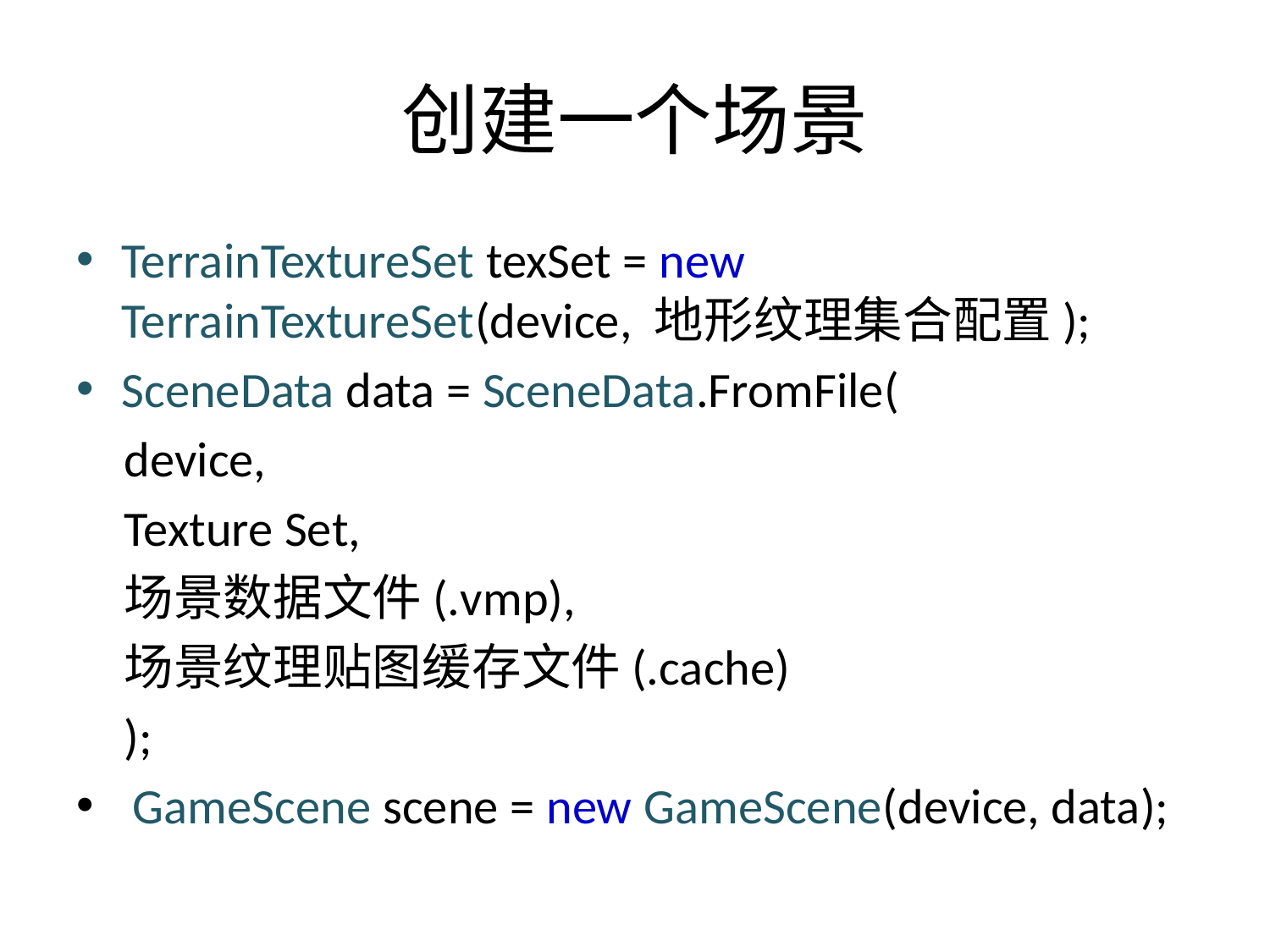

# 创建一个场景
TerrainTextureSet texSet = new TerrainTextureSet(device, 地形纹理集合配置);
SceneData data = SceneData.FromFile(
device,
Texture Set,
场景数据文件(.vmp),
场景纹理贴图缓存文件(.cache)
);
 GameScene scene = new GameScene(device, data);